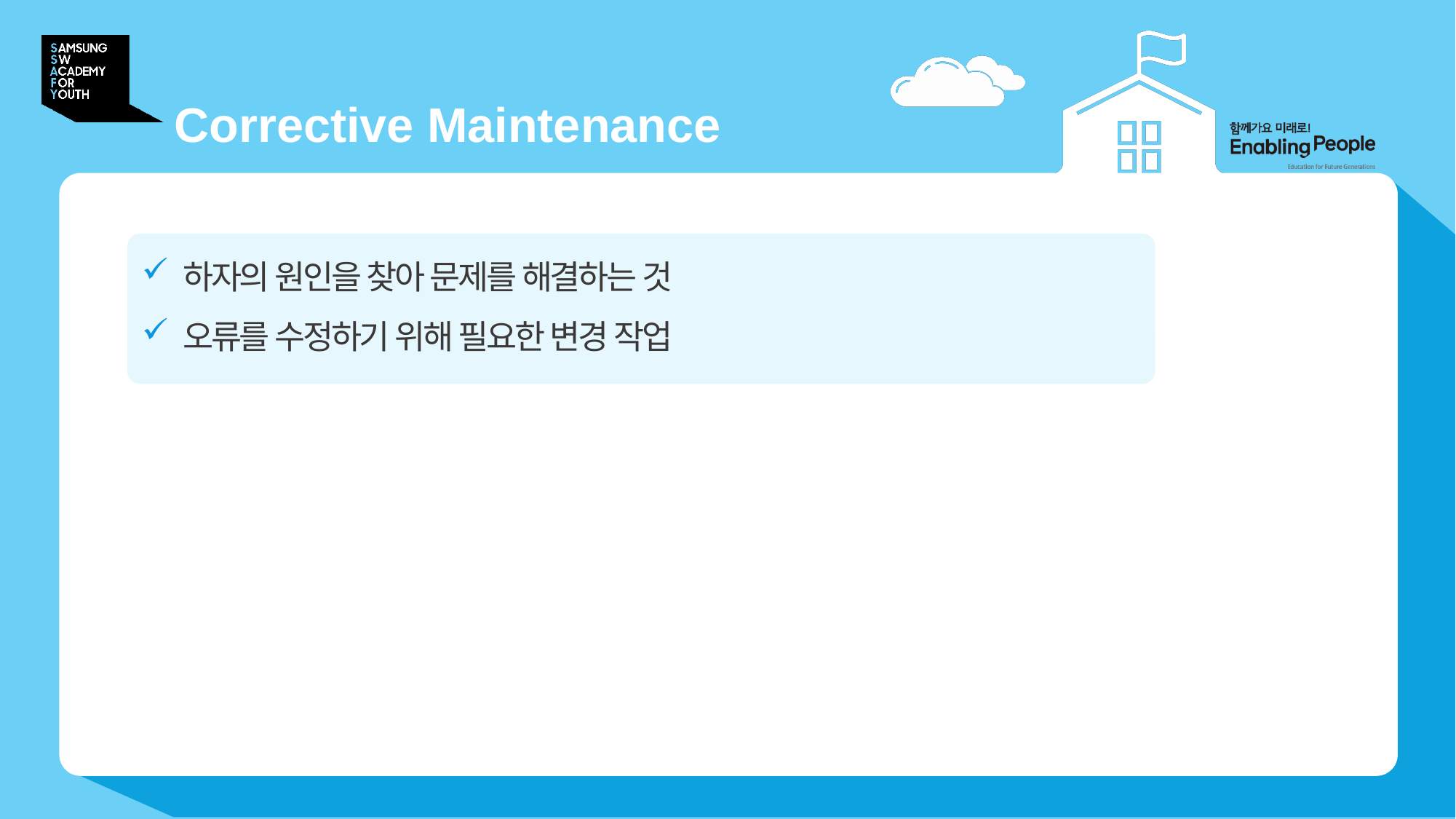

# Corrective Maintenance

하자의 원인을 찾아 문제를 해결하는 것
오류를 수정하기 위해 필요한 변경 작업